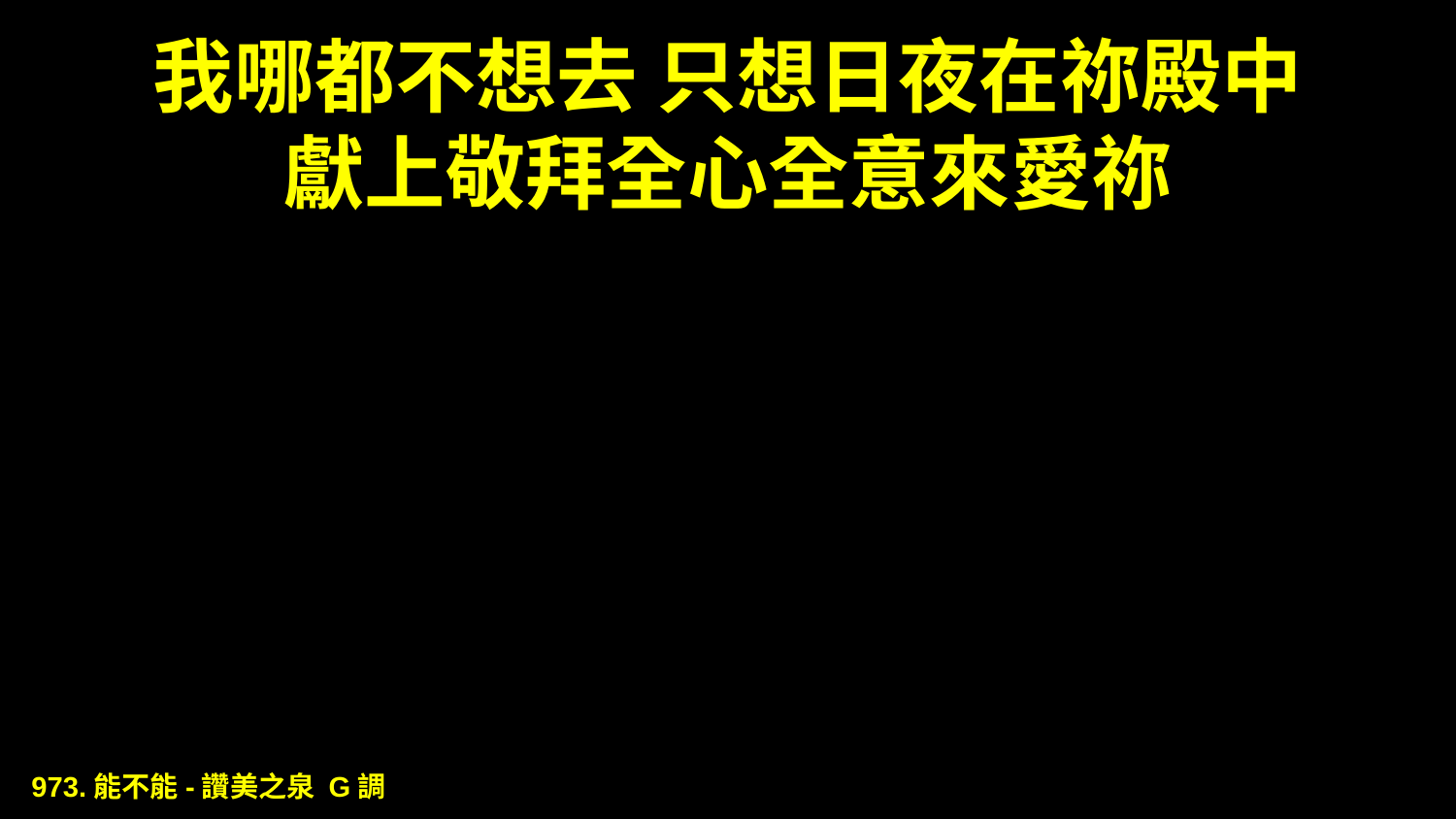

# 我哪都不想去 只想日夜在祢殿中 獻上敬拜全心全意來愛祢
973.能不能-讚美之泉 G調